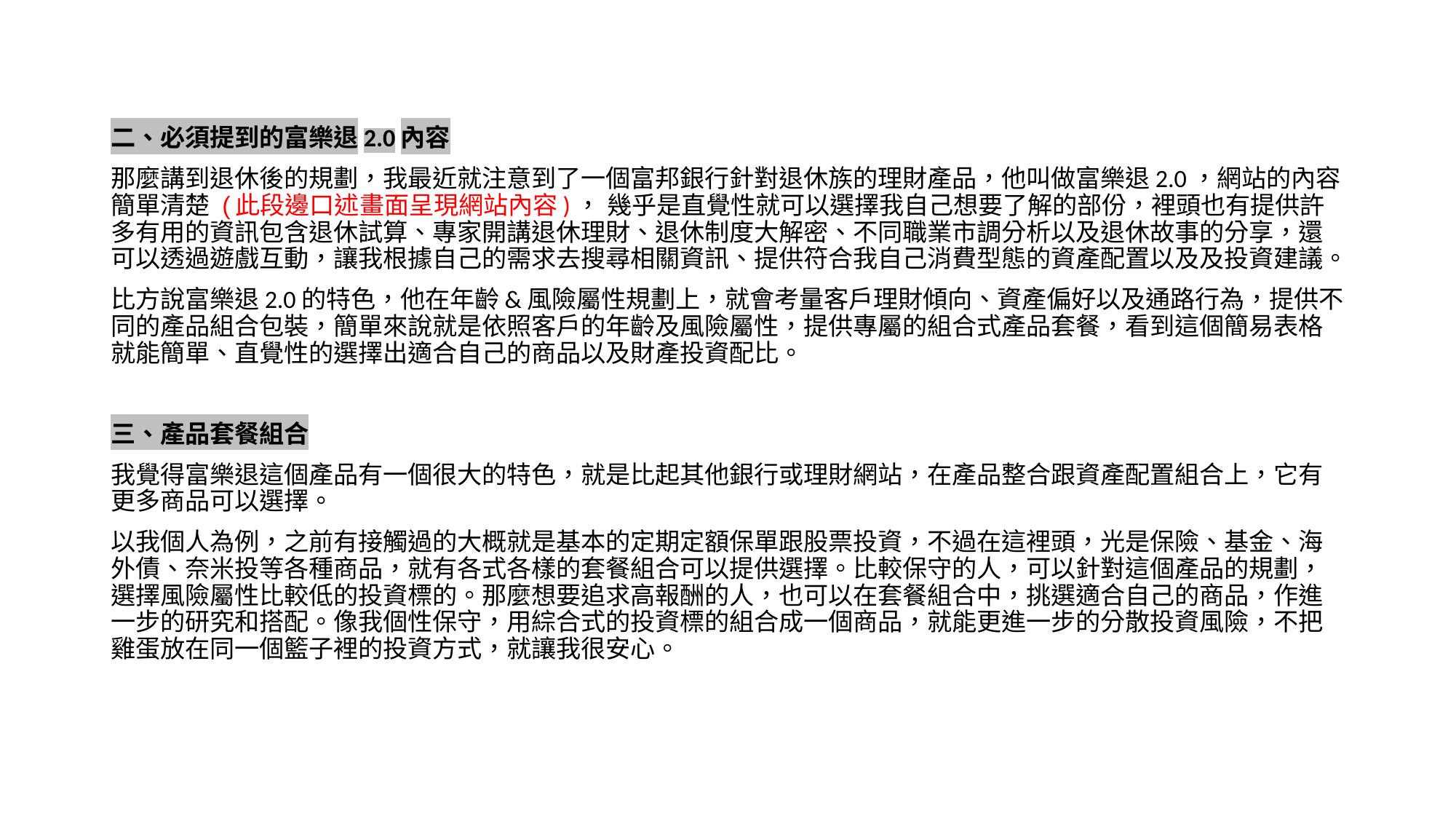

二、必須提到的富樂退2.0內容
那麼講到退休後的規劃，我最近就注意到了一個富邦銀行針對退休族的理財產品，他叫做富樂退2.0，網站的內容簡單清楚 (此段邊口述畫面呈現網站內容)， 幾乎是直覺性就可以選擇我自己想要了解的部份，裡頭也有提供許多有用的資訊包含退休試算、專家開講退休理財、退休制度大解密、不同職業市調分析以及退休故事的分享，還可以透過遊戲互動，讓我根據自己的需求去搜尋相關資訊、提供符合我自己消費型態的資產配置以及及投資建議。
比方說富樂退2.0的特色，他在年齡&風險屬性規劃上，就會考量客戶理財傾向、資產偏好以及通路行為，提供不同的產品組合包裝，簡單來說就是依照客戶的年齡及風險屬性，提供專屬的組合式產品套餐，看到這個簡易表格就能簡單、直覺性的選擇出適合自己的商品以及財產投資配比。

三、產品套餐組合
我覺得富樂退這個產品有一個很大的特色，就是比起其他銀行或理財網站，在產品整合跟資產配置組合上，它有更多商品可以選擇。
以我個人為例，之前有接觸過的大概就是基本的定期定額保單跟股票投資，不過在這裡頭，光是保險、基金、海外債、奈米投等各種商品，就有各式各樣的套餐組合可以提供選擇。比較保守的人，可以針對這個產品的規劃，選擇風險屬性比較低的投資標的。那麼想要追求高報酬的人，也可以在套餐組合中，挑選適合自己的商品，作進一步的研究和搭配。像我個性保守，用綜合式的投資標的組合成一個商品，就能更進一步的分散投資風險，不把雞蛋放在同一個籃子裡的投資方式，就讓我很安心。